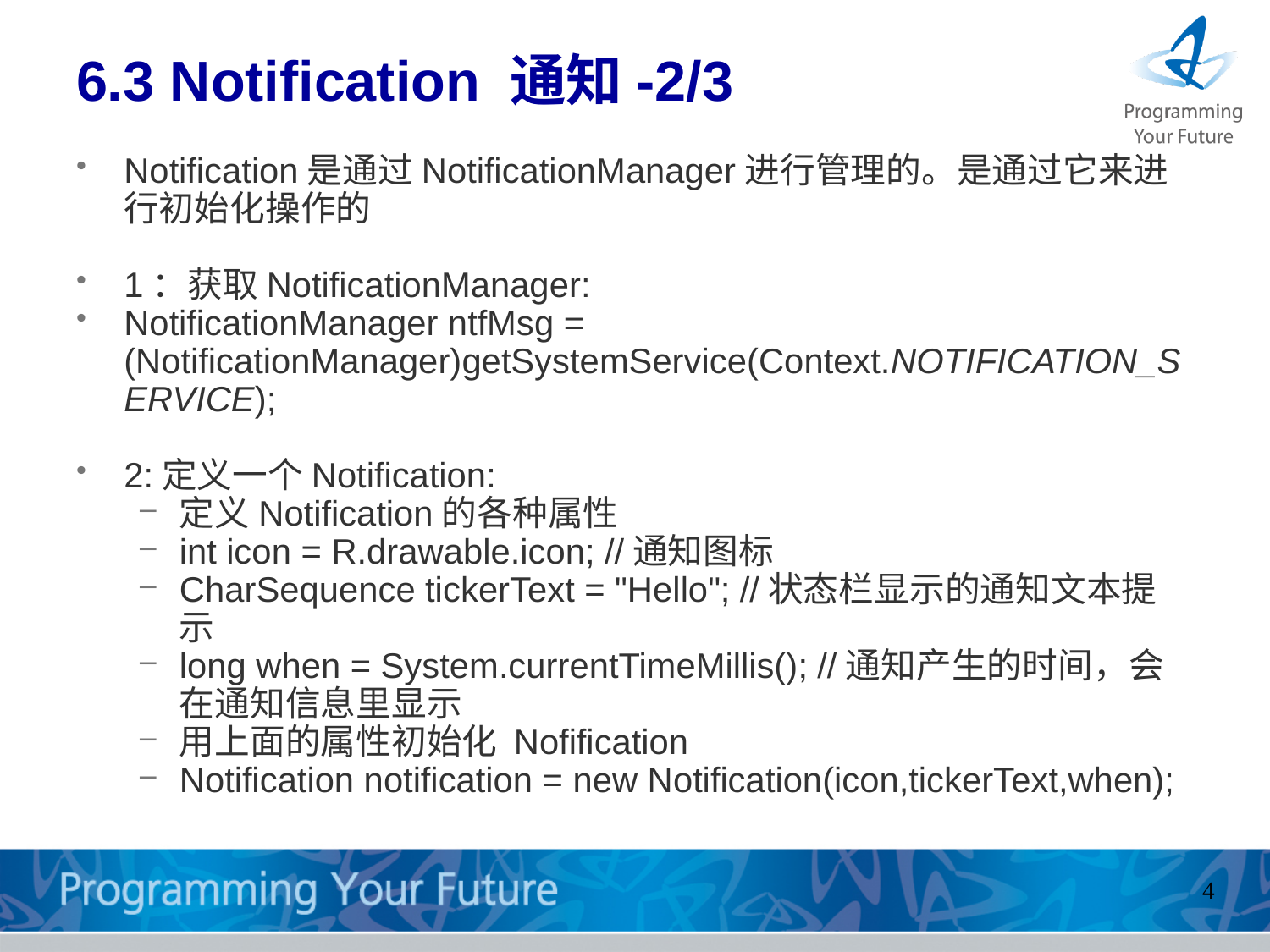

# 6.3 Notification 通知-2/3
Notification是通过NotificationManager进行管理的。是通过它来进行初始化操作的

1：获取NotificationManager:
NotificationManager ntfMsg = (NotificationManager)getSystemService(Context.NOTIFICATION_SERVICE);

2:定义一个Notification:
定义Notification的各种属性
int icon = R.drawable.icon; //通知图标
CharSequence tickerText = "Hello"; //状态栏显示的通知文本提示
long when = System.currentTimeMillis(); //通知产生的时间，会在通知信息里显示
用上面的属性初始化 Nofification
Notification notification = new Notification(icon,tickerText,when);